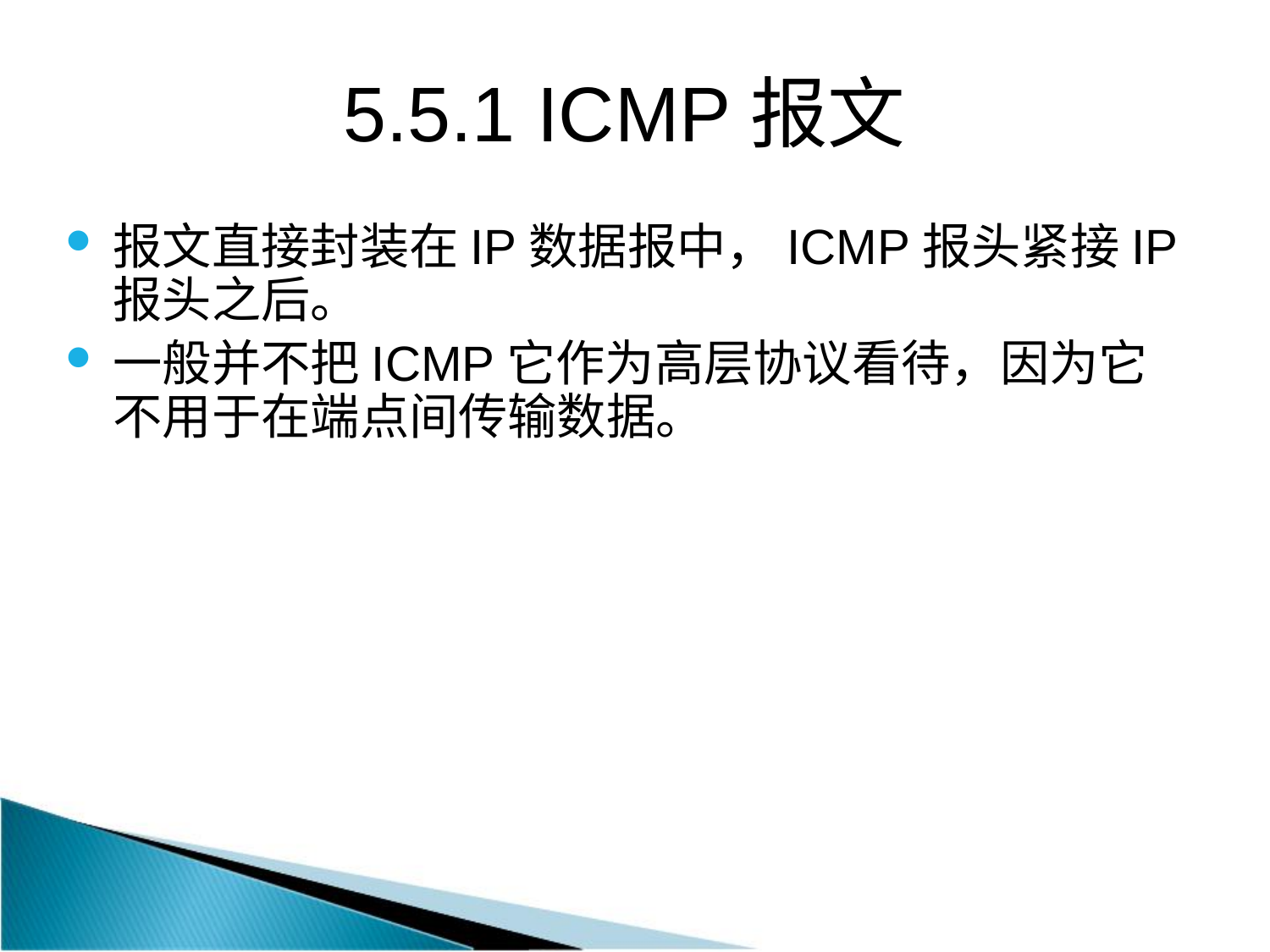

# 5.5.1 ICMP报文
报文直接封装在IP数据报中，ICMP报头紧接IP报头之后。
一般并不把ICMP它作为高层协议看待，因为它不用于在端点间传输数据。